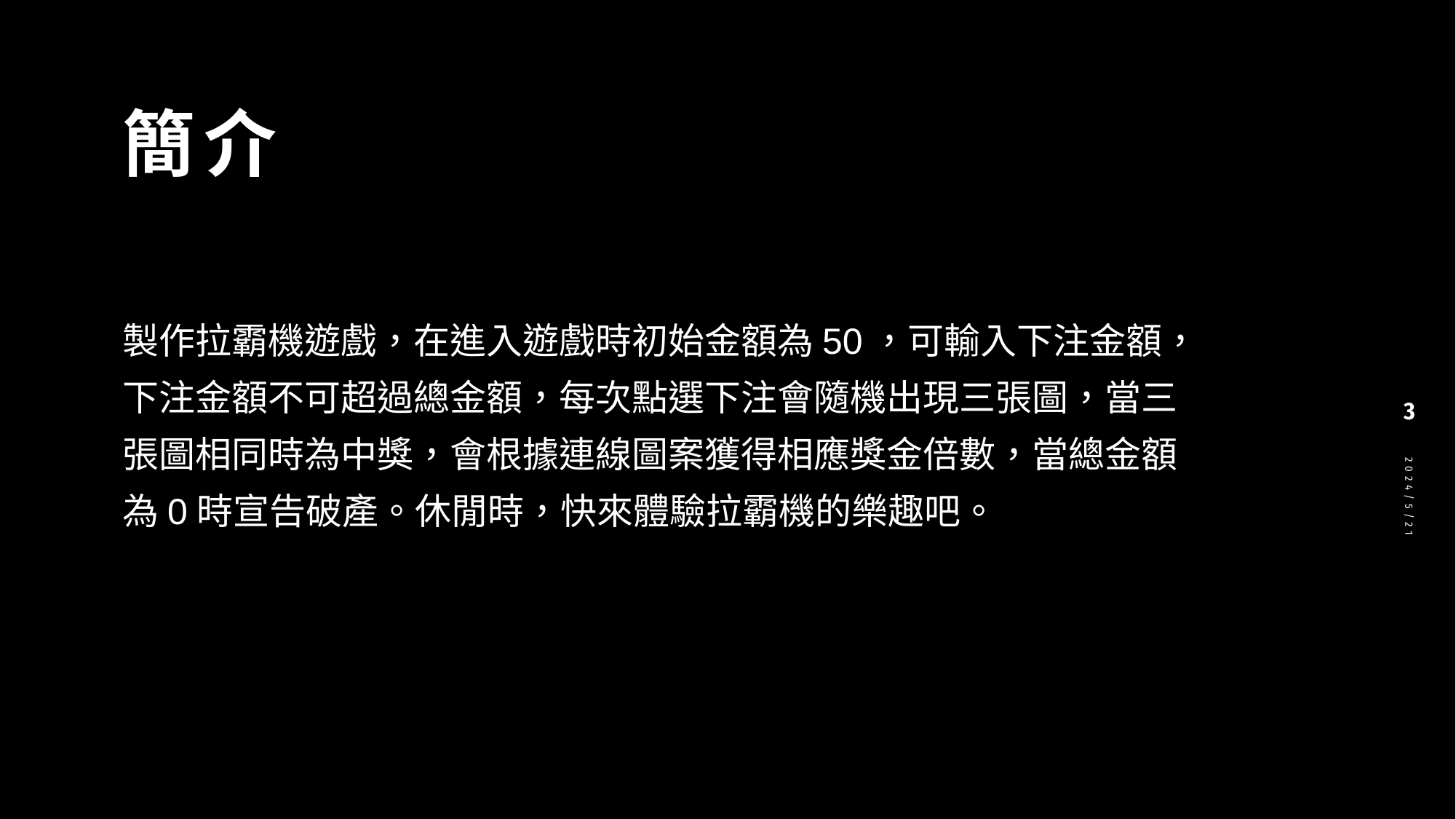

# 簡介

製作拉霸機遊戲，在進入遊戲時初始金額為50，可輸入下注金額，下注金額不可超過總金額，每次點選下注會隨機出現三張圖，當三張圖相同時為中獎，會根據連線圖案獲得相應獎金倍數，當總金額為0時宣告破產。休閒時，快來體驗拉霸機的樂趣吧。
3
2024/5/21